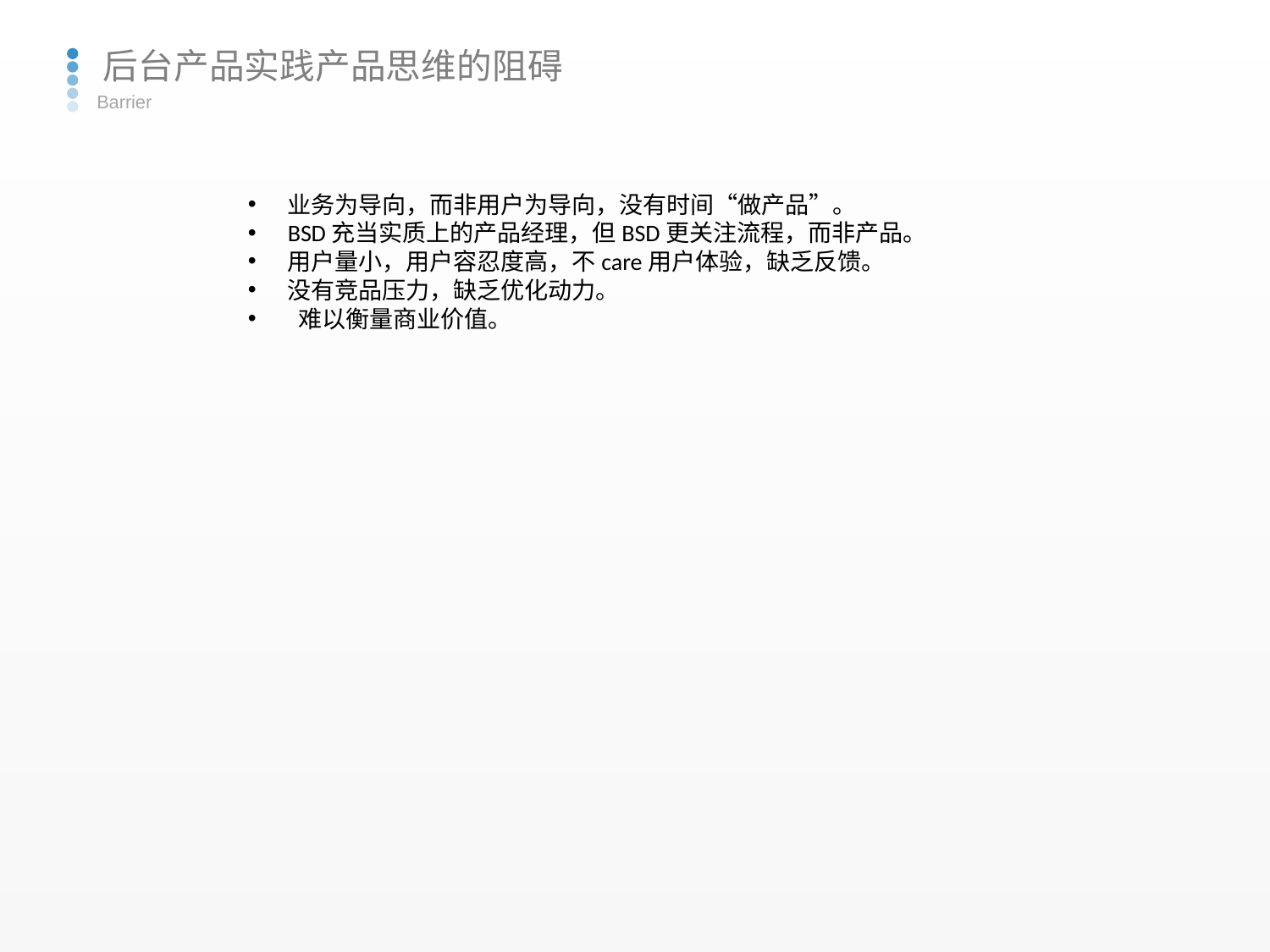

后台产品实践产品思维的阻碍
Barrier
业务为导向，而非用户为导向，没有时间“做产品”。
BSD充当实质上的产品经理，但BSD更关注流程，而非产品。
用户量小，用户容忍度高，不care用户体验，缺乏反馈。
没有竞品压力，缺乏优化动力。
 难以衡量商业价值。